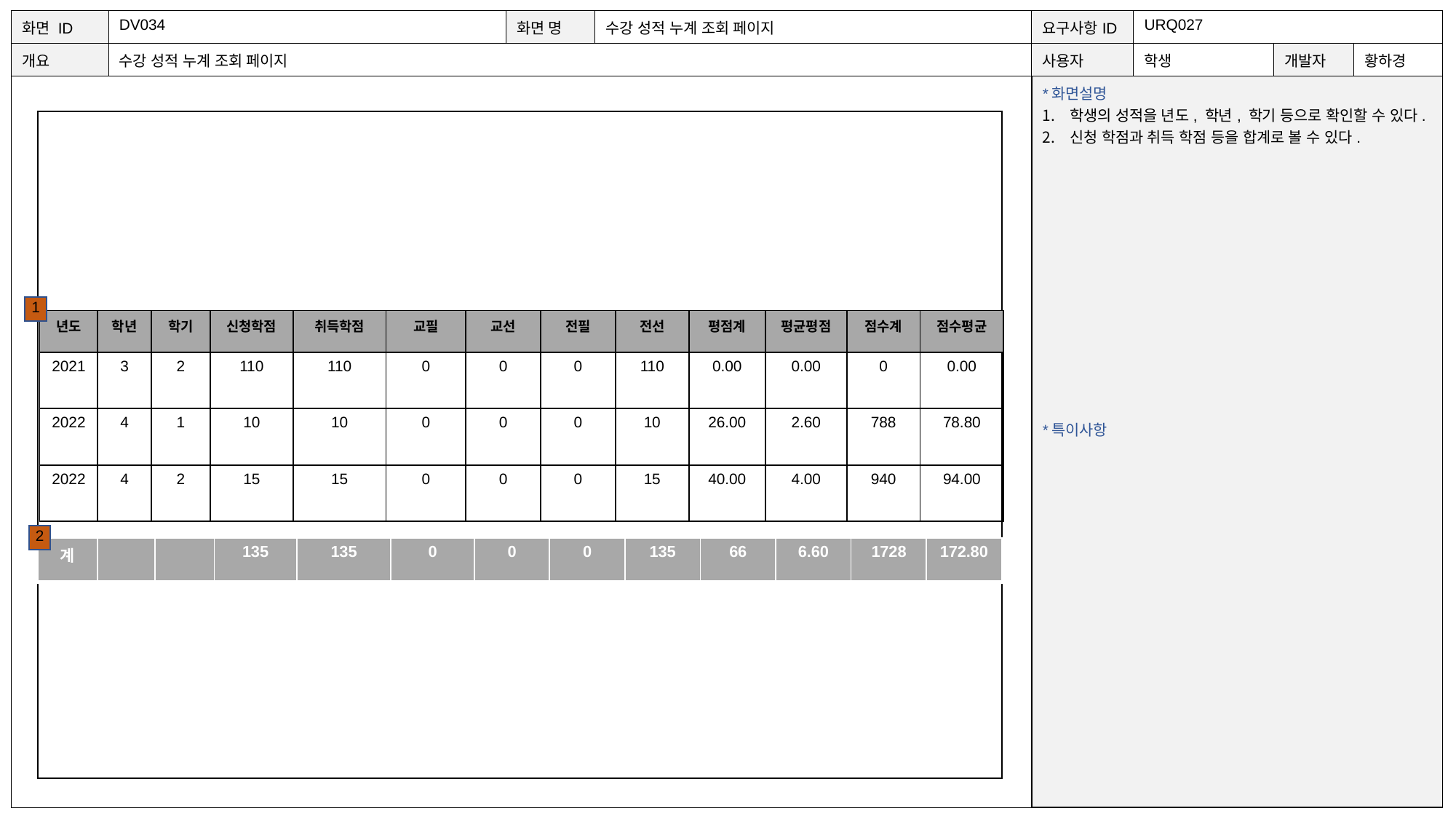

| 화면 ID | DV034 | 화면 명 | 수강 성적 누계 조회 페이지 | 요구사항ID | URQ027 |  |  |
| --- | --- | --- | --- | --- | --- | --- | --- |
| 개요 | 수강 성적 누계 조회 페이지 |  |  | 사용자 | 학생 | 개발자 | 황하경 |
|  |  |  |  | \*화면설명 학생의 성적을 년도, 학년, 학기 등으로 확인할 수 있다. 신청 학점과 취득 학점 등을 합계로 볼 수 있다. \*특이사항 |  |  |  |

1
| 년도 | 학년 | 학기 | 신청학점 | 취득학점 | 교필 | 교선 | 전필 | 전선 | 평점계 | 평균평점 | 점수계 | 점수평균 |
| --- | --- | --- | --- | --- | --- | --- | --- | --- | --- | --- | --- | --- |
| 2021 | 3 | 2 | 110 | 110 | 0 | 0 | 0 | 110 | 0.00 | 0.00 | 0 | 0.00 |
| 2022 | 4 | 1 | 10 | 10 | 0 | 0 | 0 | 10 | 26.00 | 2.60 | 788 | 78.80 |
| 2022 | 4 | 2 | 15 | 15 | 0 | 0 | 0 | 15 | 40.00 | 4.00 | 940 | 94.00 |
2
| 계 |  |  | 135 | 135 | 0 | 0 | 0 | 135 | 66 | 6.60 | 1728 | 172.80 |
| --- | --- | --- | --- | --- | --- | --- | --- | --- | --- | --- | --- | --- |